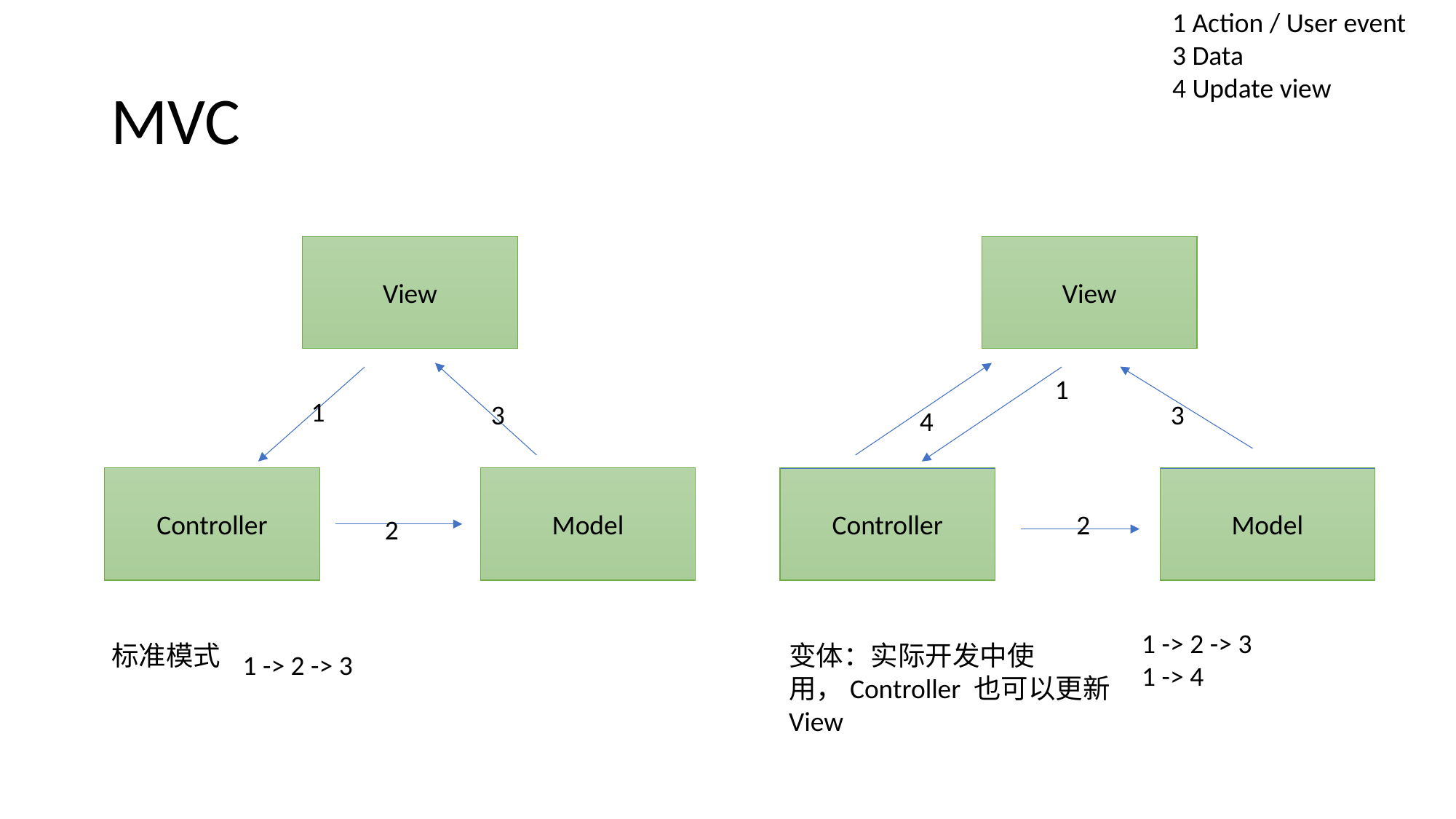

1 Action / User event
3 Data
4 Update view
# MVC
View
1
3
Controller
Model
2
标准模式
1 -> 2 -> 3
View
1
3
4
Controller
Model
2
1 -> 2 -> 3
1 -> 4
变体：实际开发中使用，Controller 也可以更新View